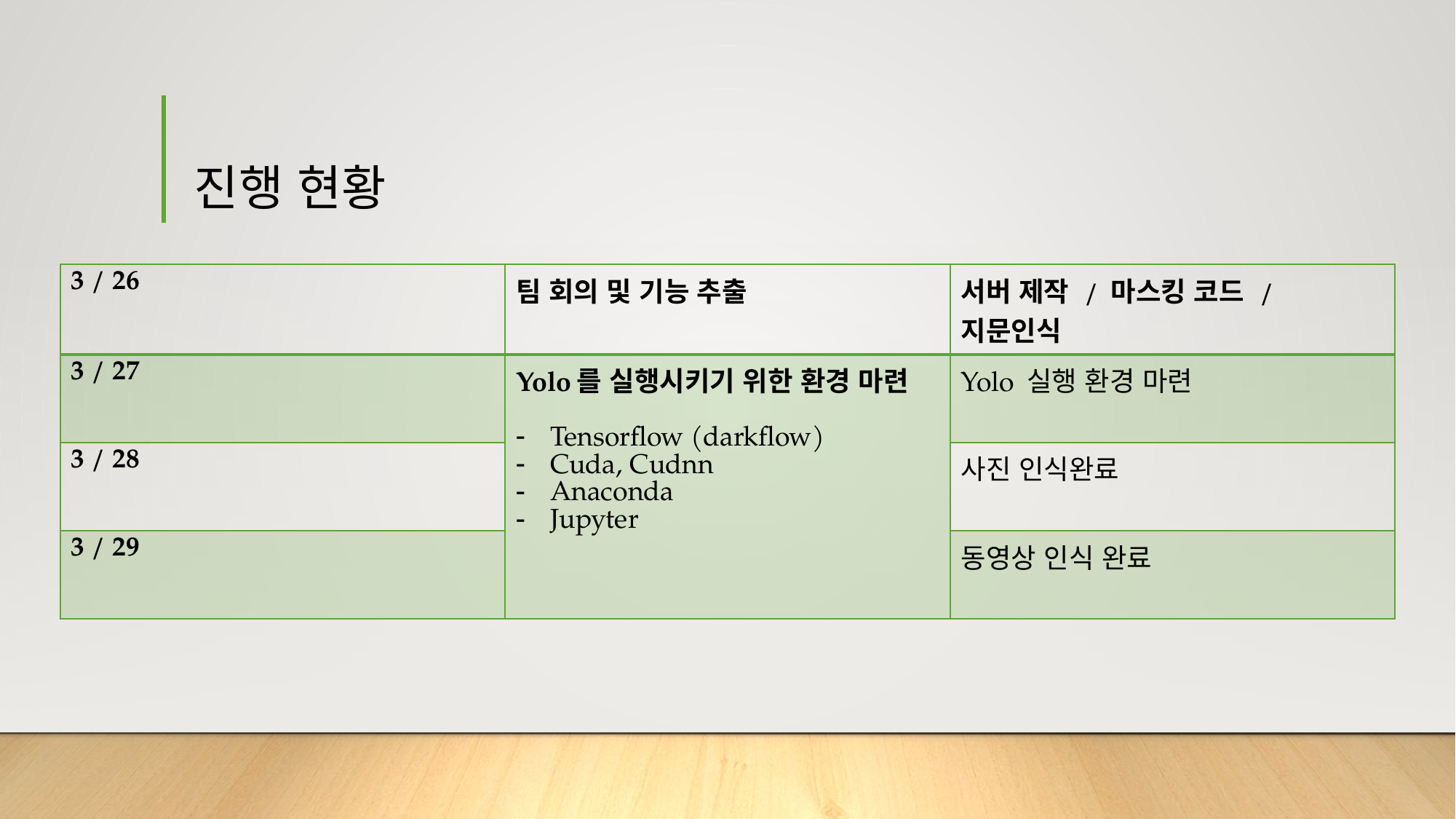

# 진행 현황
| 3 / 26 | 팀 회의 및 기능 추출 | 서버 제작 / 마스킹 코드 / 지문인식 |
| --- | --- | --- |
| 3 / 27 | Yolo를 실행시키기 위한 환경 마련 Tensorflow (darkflow) Cuda, Cudnn Anaconda Jupyter | Yolo 실행 환경 마련 |
| 3 / 28 |  | 사진 인식완료 |
| 3 / 29 |  | 동영상 인식 완료 |